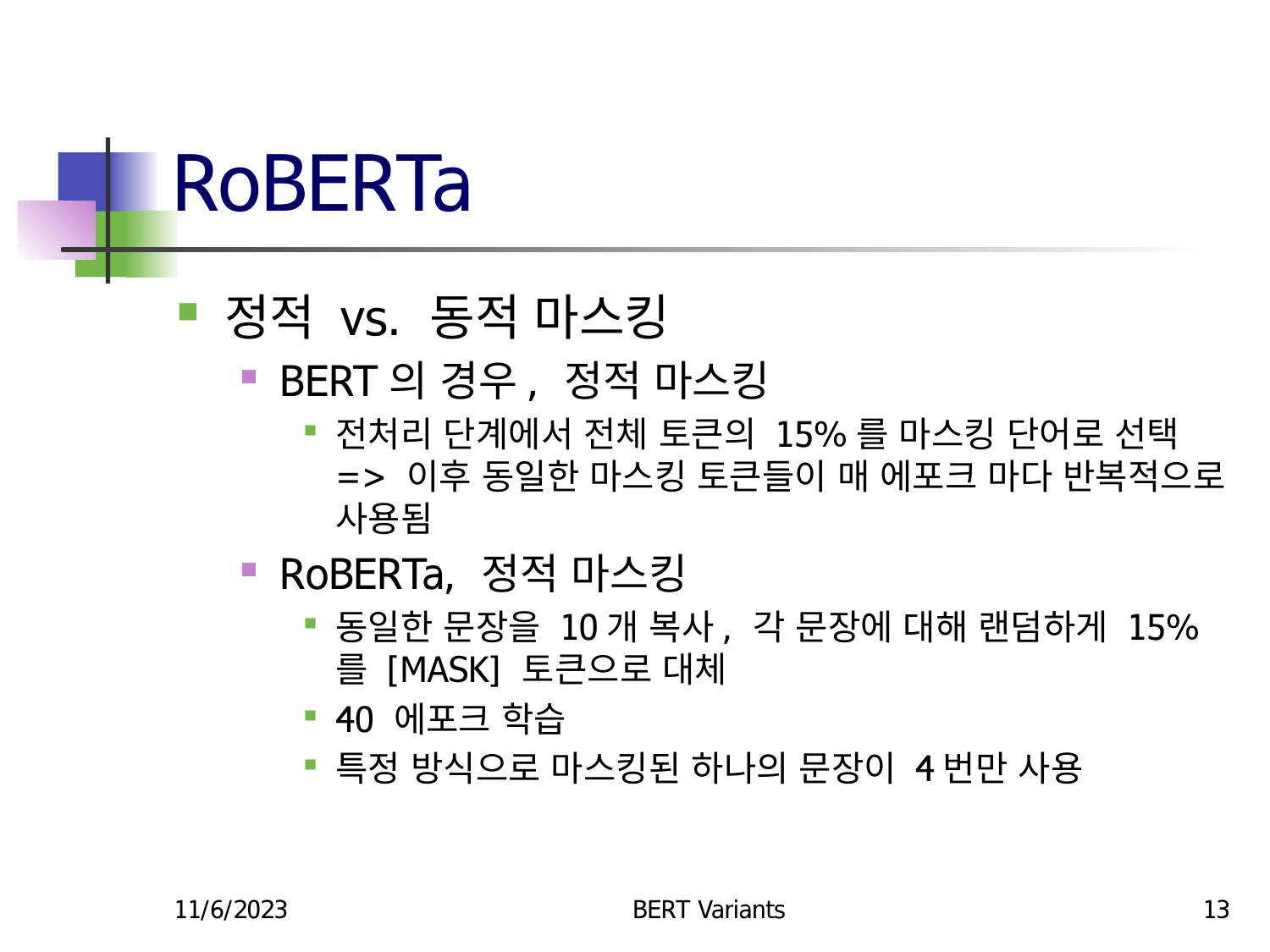

# RoBERTa
정적 vs. 동적 마스킹
BERT의 경우, 정적 마스킹
전처리 단계에서 전체 토큰의 15%를 마스킹 단어로 선택 => 이후 동일한 마스킹 토큰들이 매 에포크 마다 반복적으로 사용됨
RoBERTa, 정적 마스킹
동일한 문장을 10개 복사, 각 문장에 대해 랜덤하게 15%를 [MASK] 토큰으로 대체
40 에포크 학습
특정 방식으로 마스킹된 하나의 문장이 4번만 사용
11/6/2023
BERT Variants
13